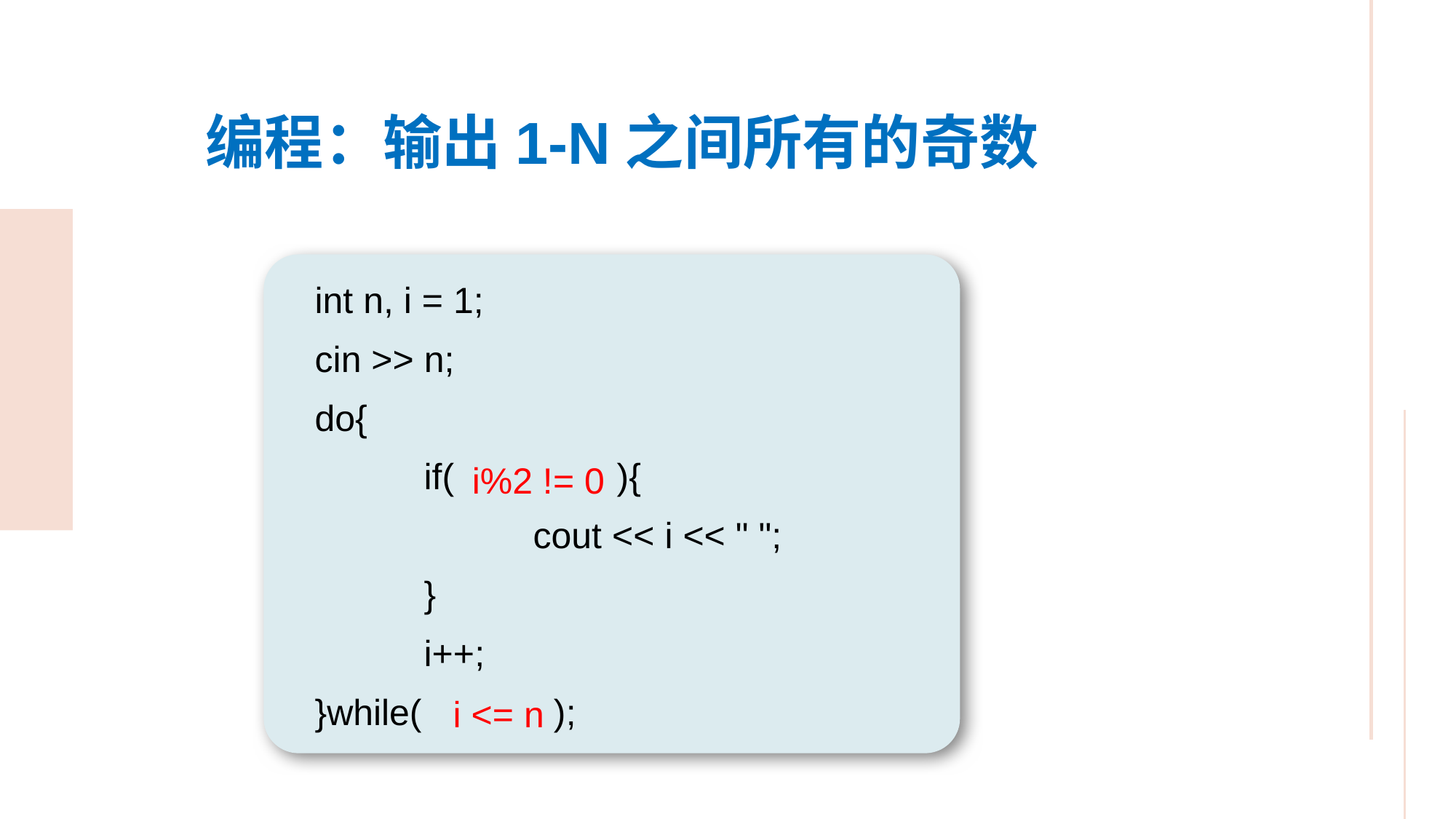

编程：输出1-N之间所有的奇数

	int n, i = 1;
	cin >> n;
	do{
		if(                ){
			cout << i << " ";
		}
		i++;
	}while(             );
i%2 != 0
i <= n